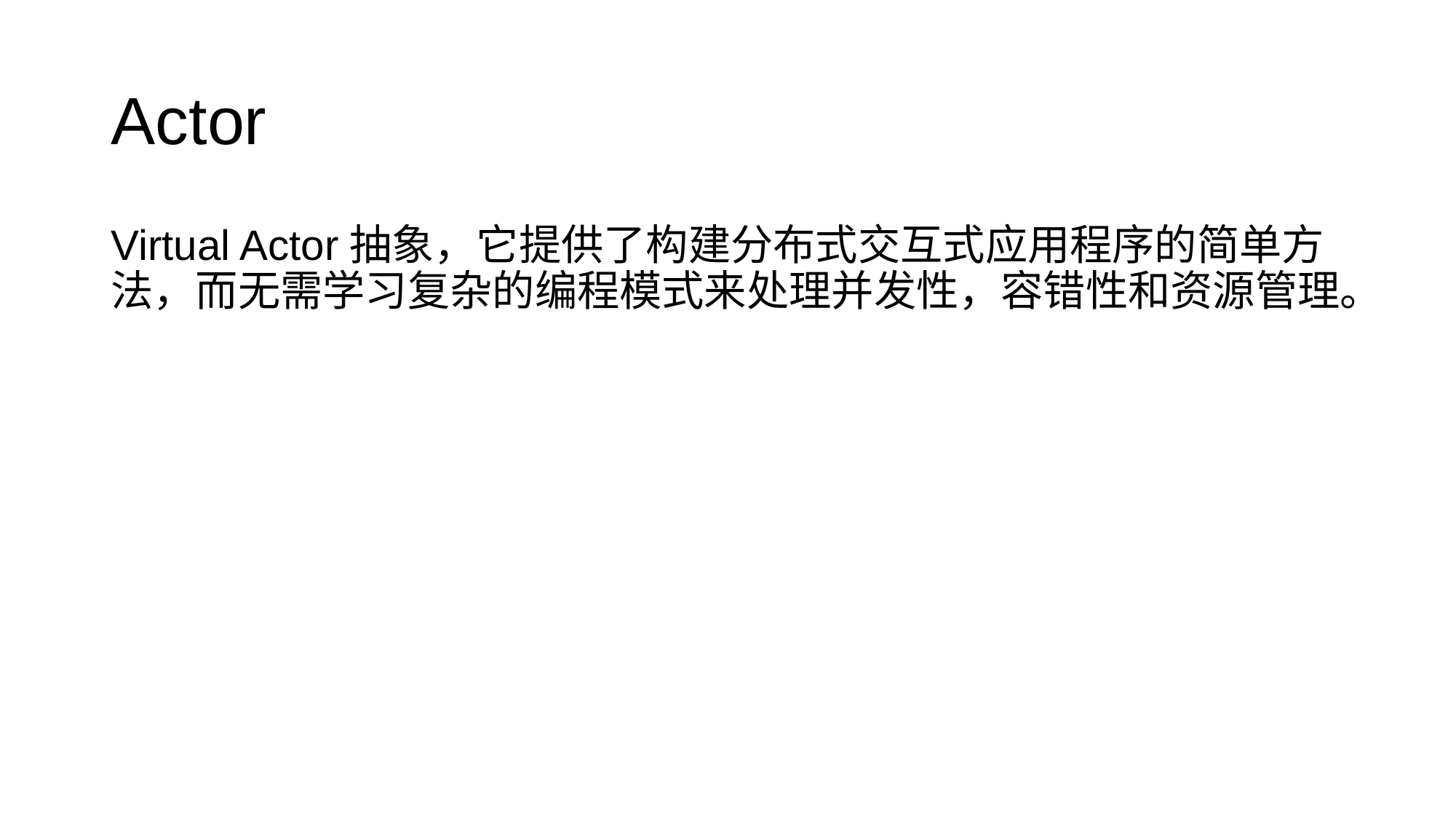

# Actor
Virtual Actor抽象，它提供了构建分布式交互式应用程序的简单方法，而无需学习复杂的编程模式来处理并发性，容错性和资源管理。